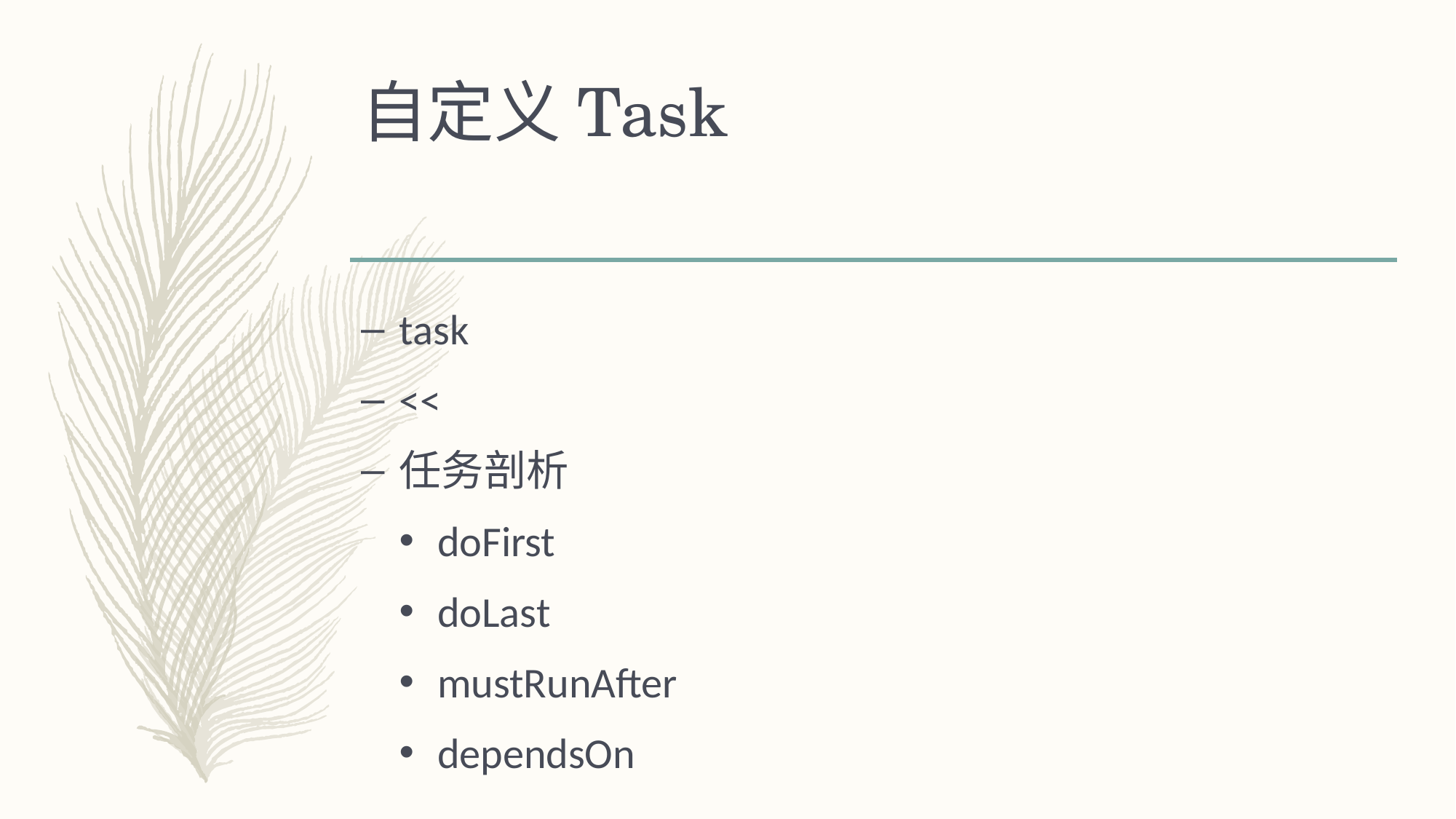

# 自定义Task
task
<<
任务剖析
doFirst
doLast
mustRunAfter
dependsOn